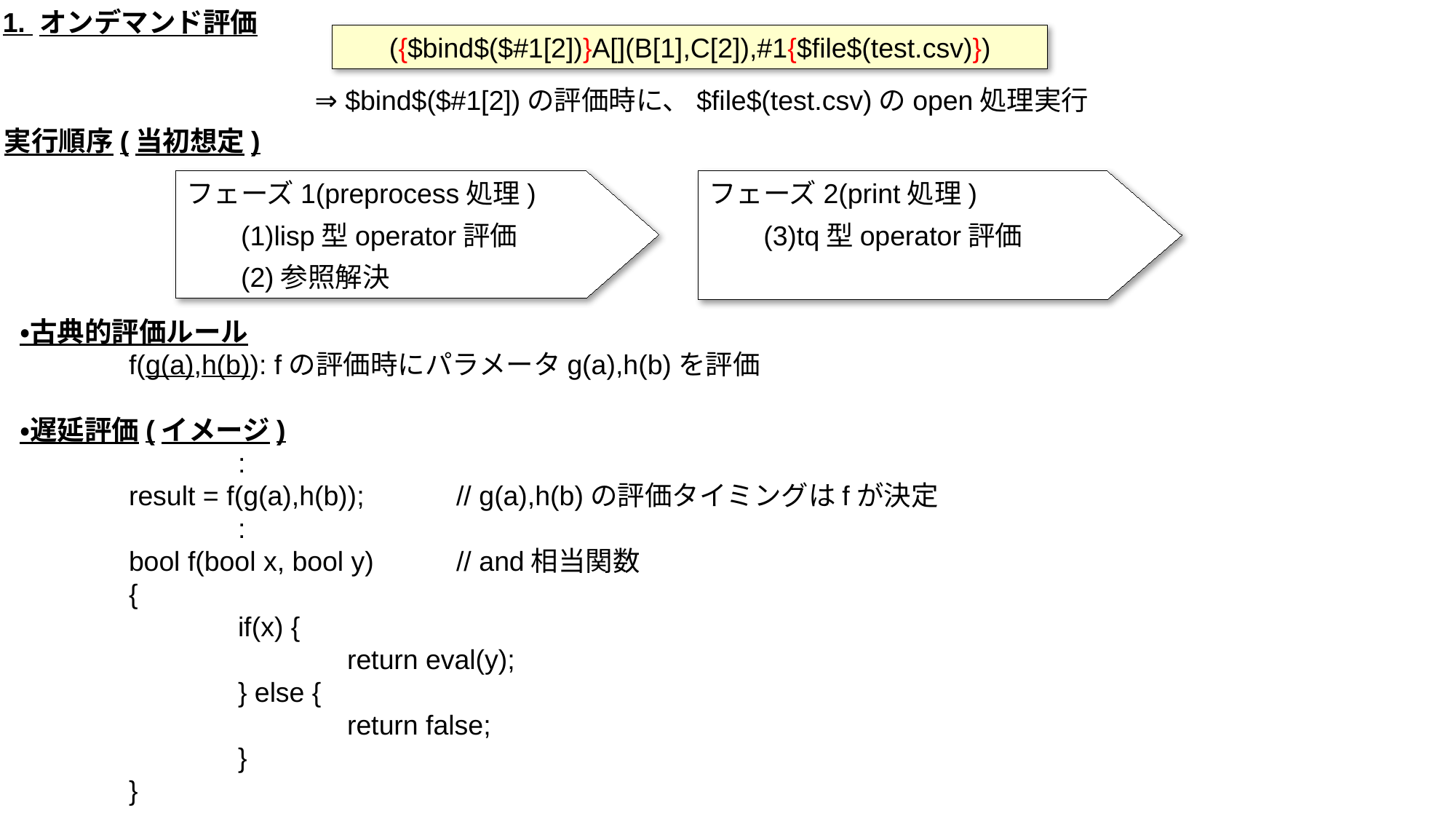

1. オンデマンド評価
({$bind$($#1[2])}A[](B[1],C[2]),#1{$file$(test.csv)})
⇒ $bind$($#1[2])の評価時に、$file$(test.csv)のopen処理実行
実行順序(当初想定)
フェーズ1(preprocess処理)
(1)lisp型operator評価
(2)参照解決
フェーズ2(print処理)
(3)tq型operator評価
・古典的評価ルール
	f(g(a),h(b)): fの評価時にパラメータg(a),h(b)を評価

・遅延評価(イメージ)
		:
	result = f(g(a),h(b));	// g(a),h(b)の評価タイミングはfが決定
		:
	bool f(bool x, bool y)	// and相当関数
	{
		if(x) {
			return eval(y);
		} else {
			return false;
		}
	}